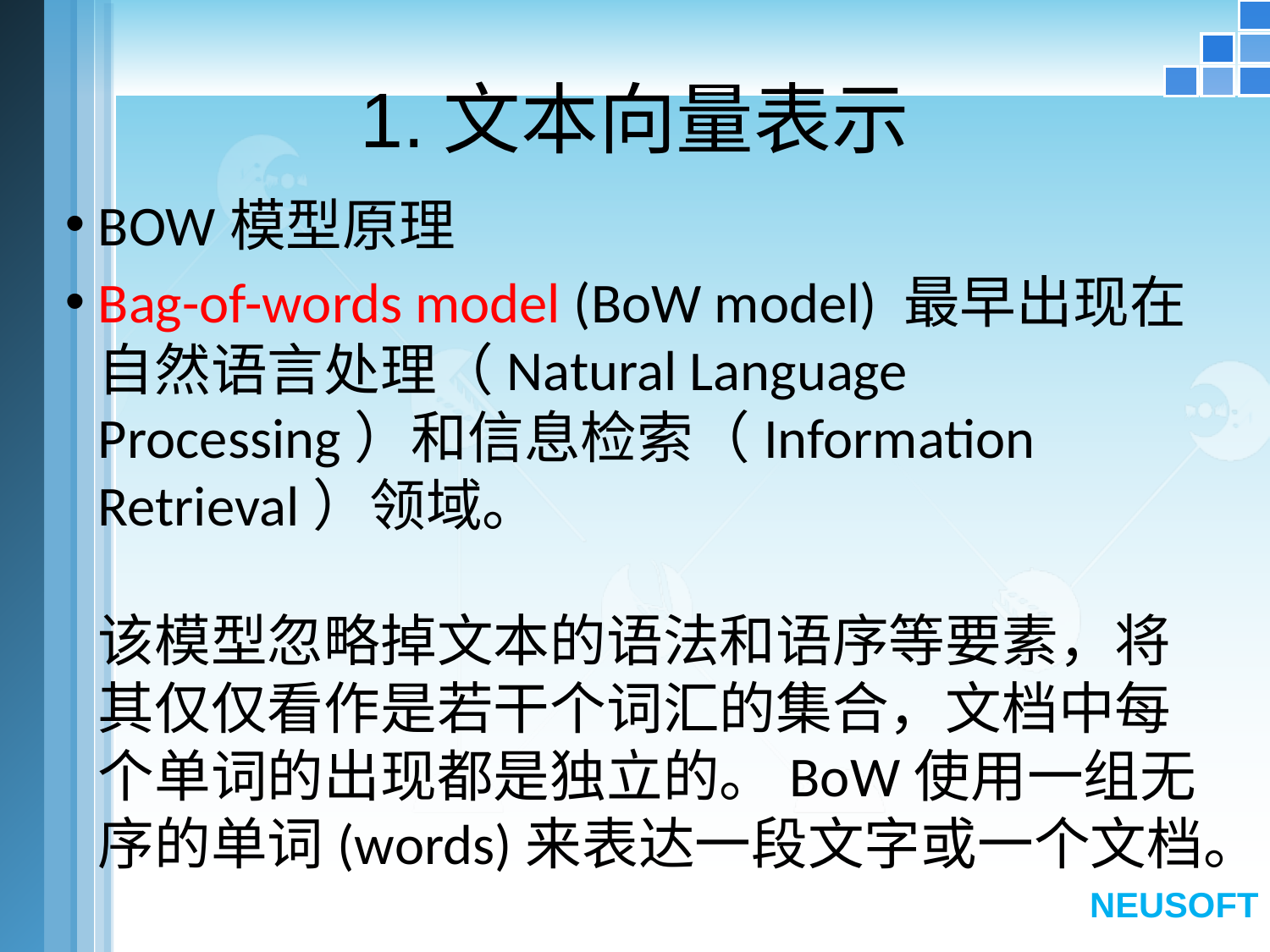

# 1.文本向量表示
BOW模型原理
Bag-of-words model (BoW model) 最早出现在自然语言处理（Natural Language Processing）和信息检索（Information Retrieval）领域。
该模型忽略掉文本的语法和语序等要素，将其仅仅看作是若干个词汇的集合，文档中每个单词的出现都是独立的。BoW使用一组无序的单词(words)来表达一段文字或一个文档。